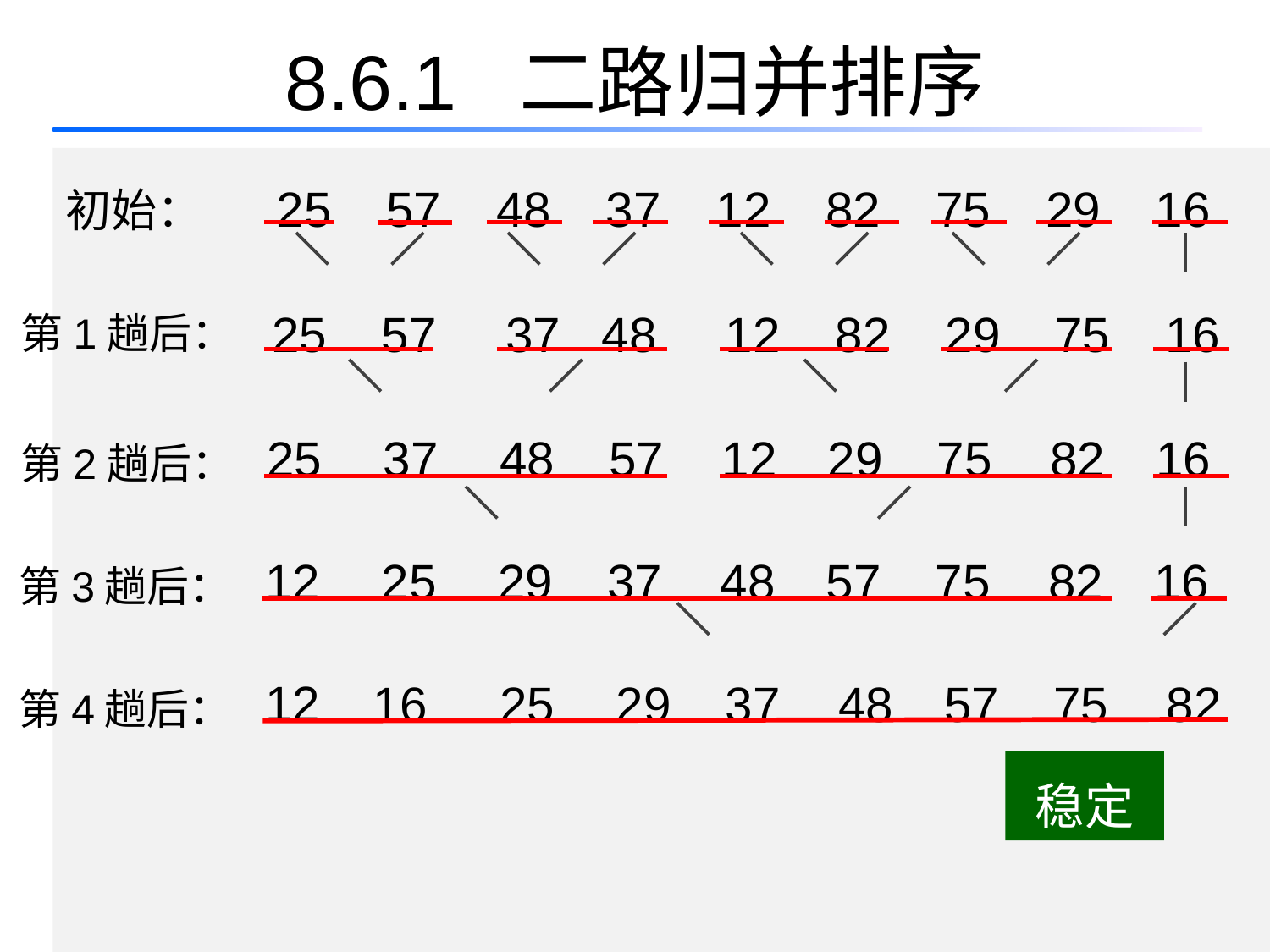

# 8.6.1  二路归并排序

初始：      25    57    48    37    12    82    75    29    16
               25    57     37   48     12    82    29    75    16

第1趟后：
25
37
48
57
12
29
75
82
16
第2趟后：
12
25
29
37
48
57
75
82
16
第3趟后：
12
16
25
29
37
48
57
75
82
第4趟后：
稳定